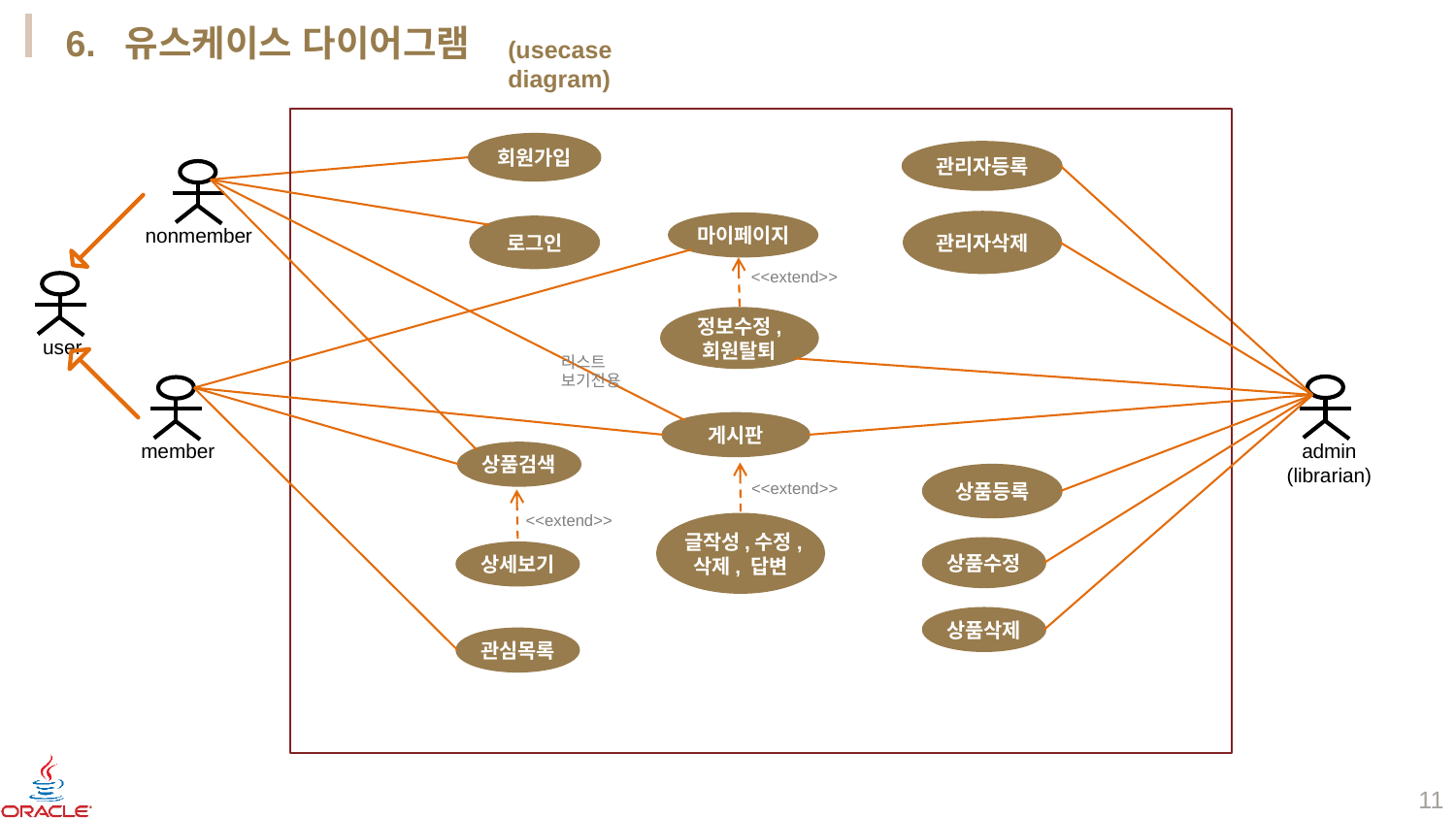

6.  유스케이스 다이어그램
(usecase diagram)

회원가입
관리자등록

nonmember

관리자삭제
마이페이지
로그인
<<extend>>

user
정보수정,
회원탈퇴

리스트
보기전용

admin
(librarian)

member
게시판
상품검색
상품등록
<<extend>>
<<extend>>
글작성,수정,삭제, 답변
상품수정
상세보기
상품삭제
관심목록
11